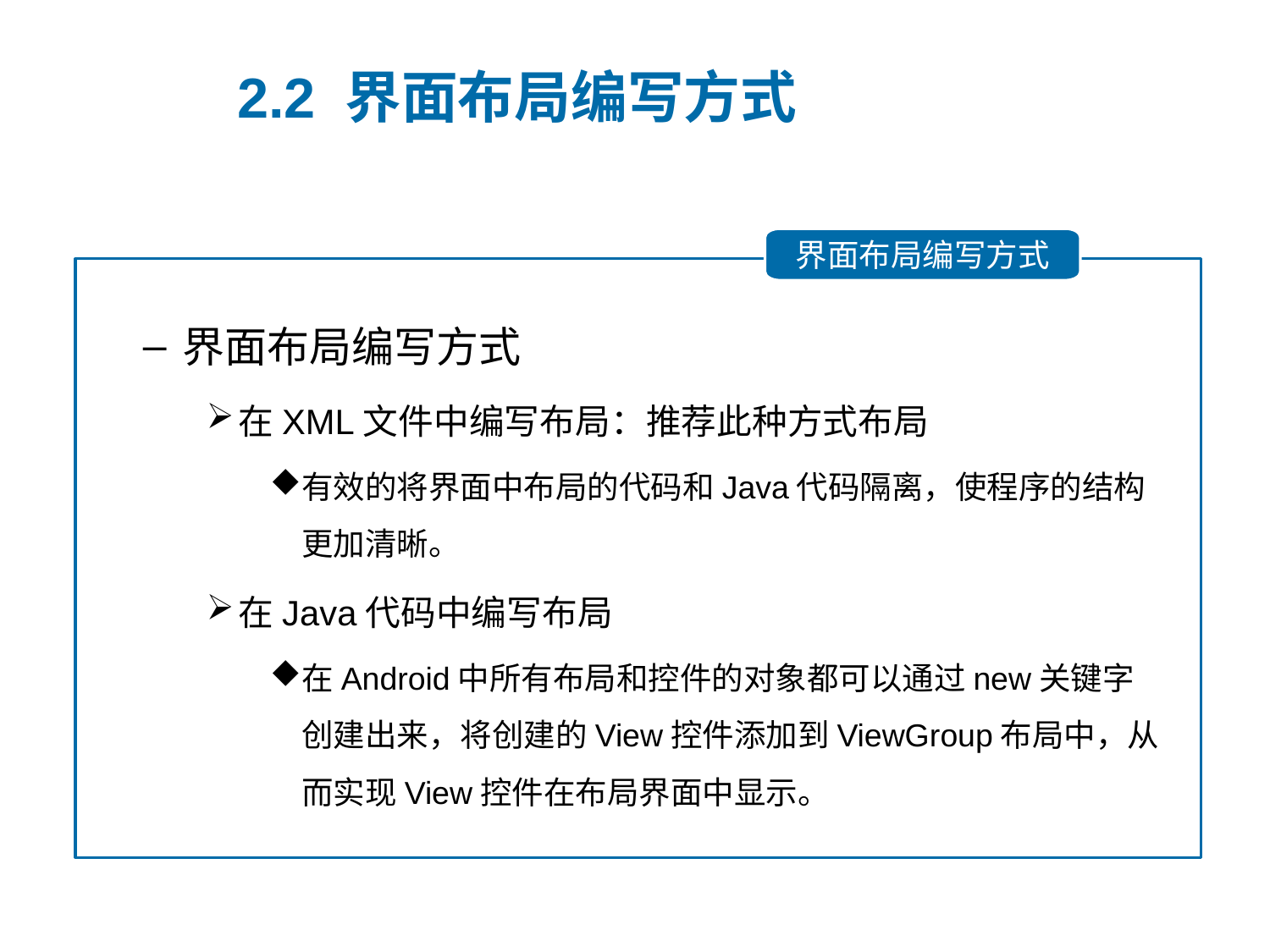

2.2 界面布局编写方式
界面布局编写方式

界面布局编写方式
在XML文件中编写布局：推荐此种方式布局
有效的将界面中布局的代码和Java代码隔离，使程序的结构更加清晰。
在Java代码中编写布局
在Android中所有布局和控件的对象都可以通过new关键字创建出来，将创建的View控件添加到ViewGroup布局中，从而实现View控件在布局界面中显示。